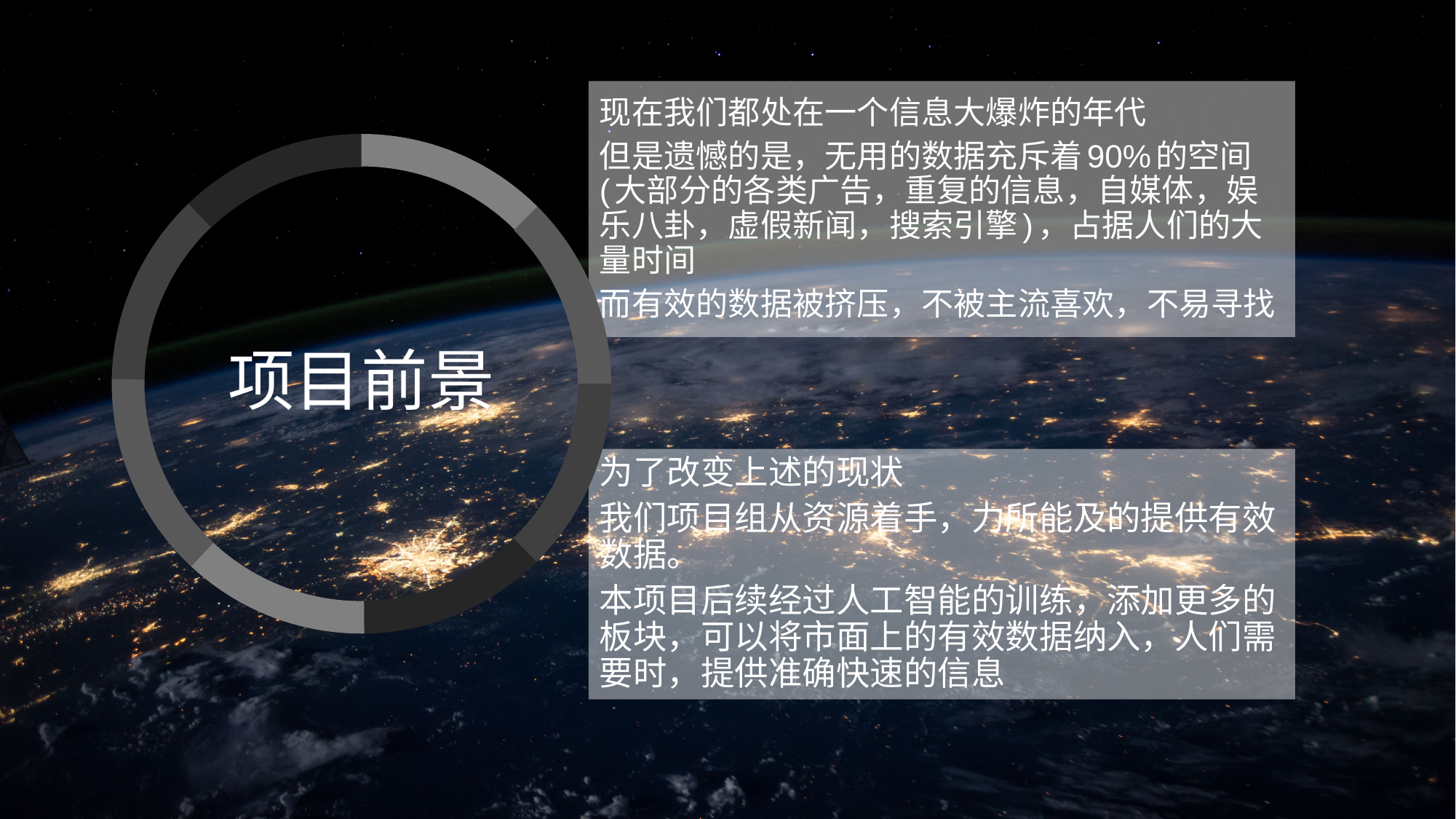

现在我们都处在一个信息大爆炸的年代
但是遗憾的是，无用的数据充斥着90%的空间(大部分的各类广告，重复的信息，自媒体，娱乐八卦，虚假新闻，搜索引擎)，占据人们的大量时间
而有效的数据被挤压，不被主流喜欢，不易寻找

项目前景
为了改变上述的现状
我们项目组从资源着手，力所能及的提供有效数据。
本项目后续经过人工智能的训练，添加更多的板块，可以将市面上的有效数据纳入，人们需要时，提供准确快速的信息